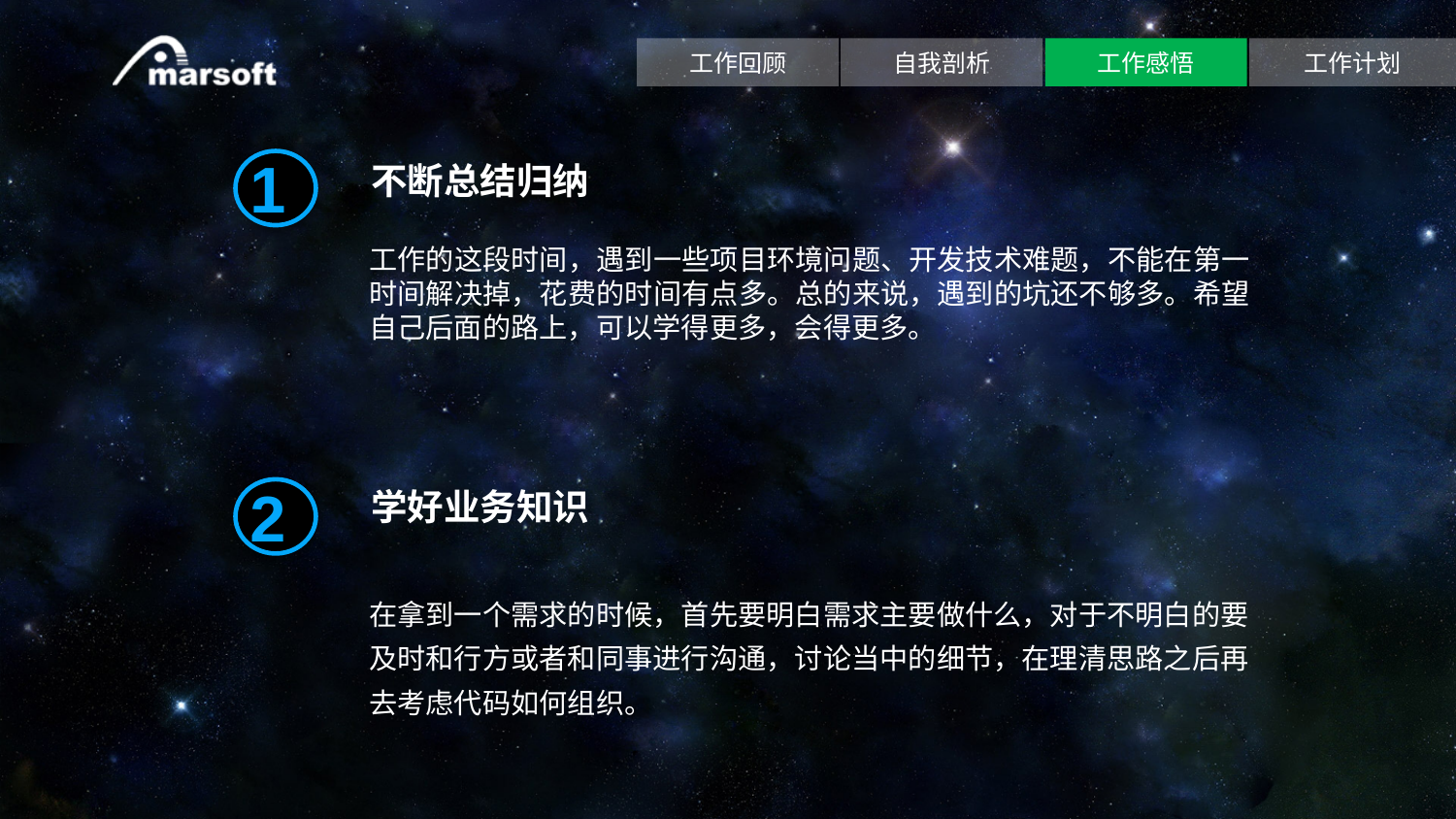

1
不断总结归纳

工作的这段时间，遇到一些项目环境问题、开发技术难题，不能在第一时间解决掉，花费的时间有点多。总的来说，遇到的坑还不够多。希望自己后面的路上，可以学得更多，会得更多。
2
学好业务知识

在拿到一个需求的时候，首先要明白需求主要做什么，对于不明白的要及时和行方或者和同事进行沟通，讨论当中的细节，在理清思路之后再去考虑代码如何组织。